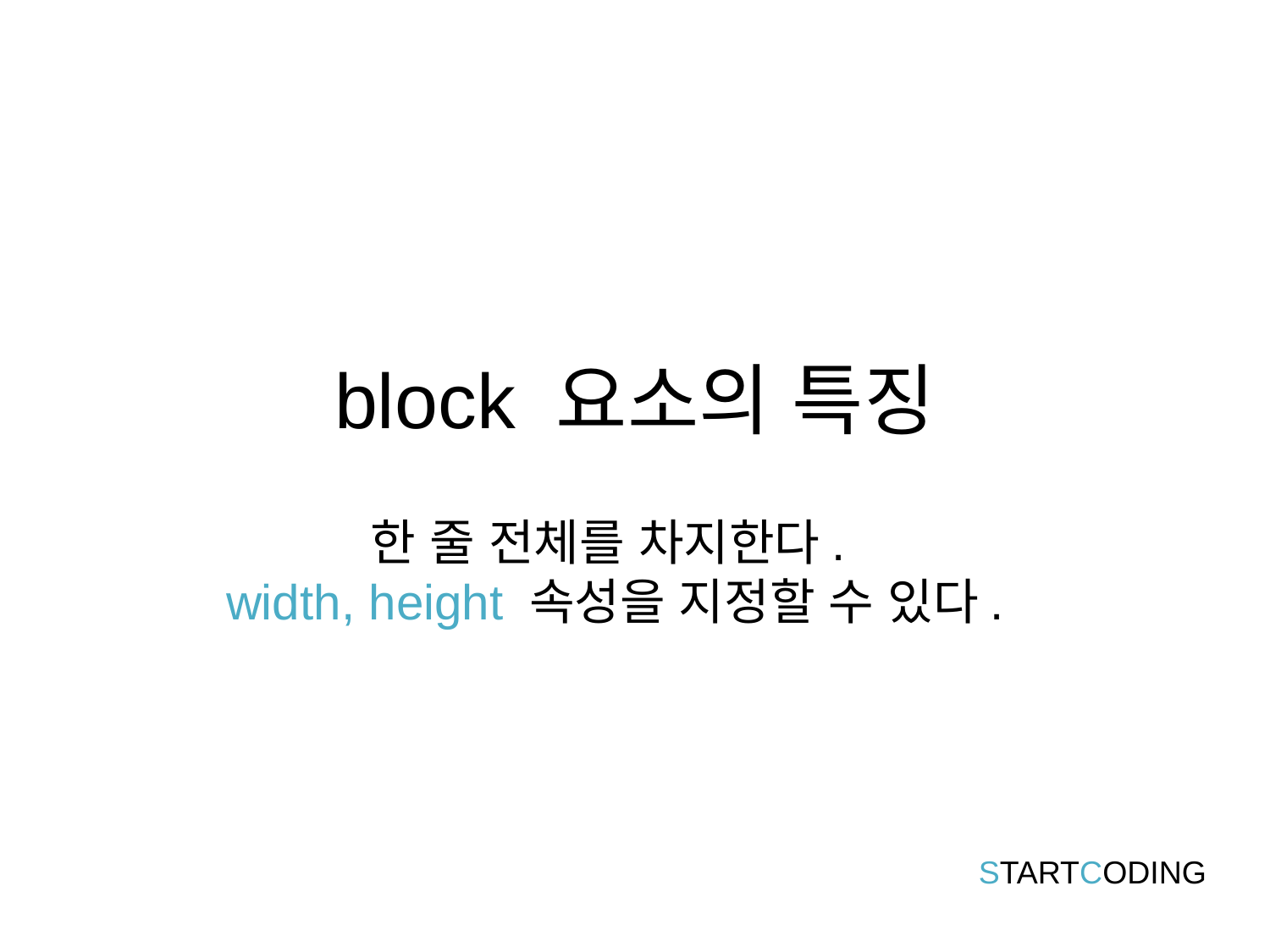

# block 요소의 특징
한 줄 전체를 차지한다.
width, height 속성을 지정할 수 있다.
STARTCODING